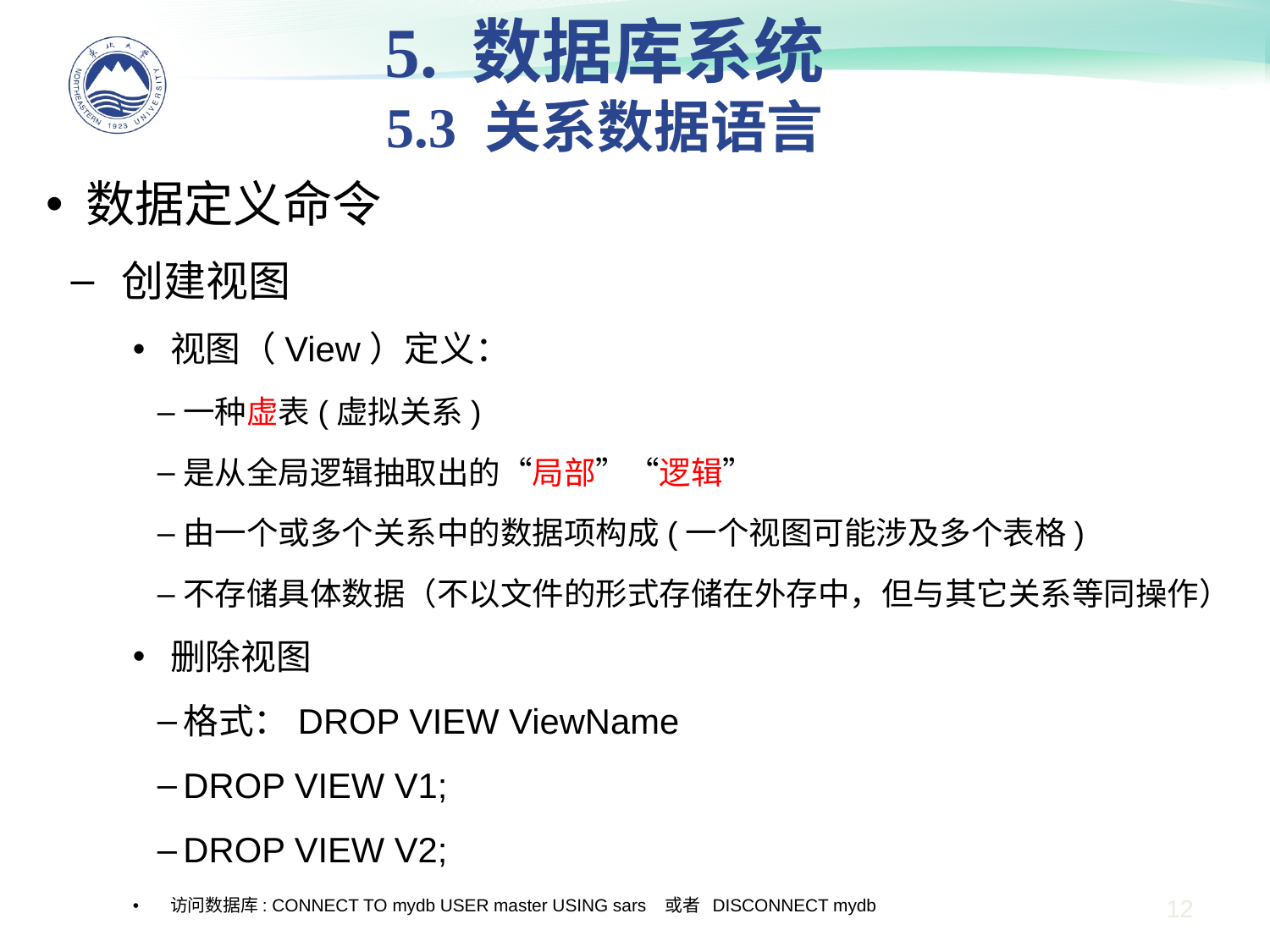

5. 数据库系统
5.3 关系数据语言
#
数据定义命令
创建视图
视图（View）定义：
一种虚表(虚拟关系)
是从全局逻辑抽取出的“局部”“逻辑”
由一个或多个关系中的数据项构成(一个视图可能涉及多个表格)
不存储具体数据（不以文件的形式存储在外存中，但与其它关系等同操作）
删除视图
格式：DROP VIEW ViewName
DROP VIEW V1;
DROP VIEW V2;
访问数据库: CONNECT TO mydb USER master USING sars   或者  DISCONNECT mydb
12